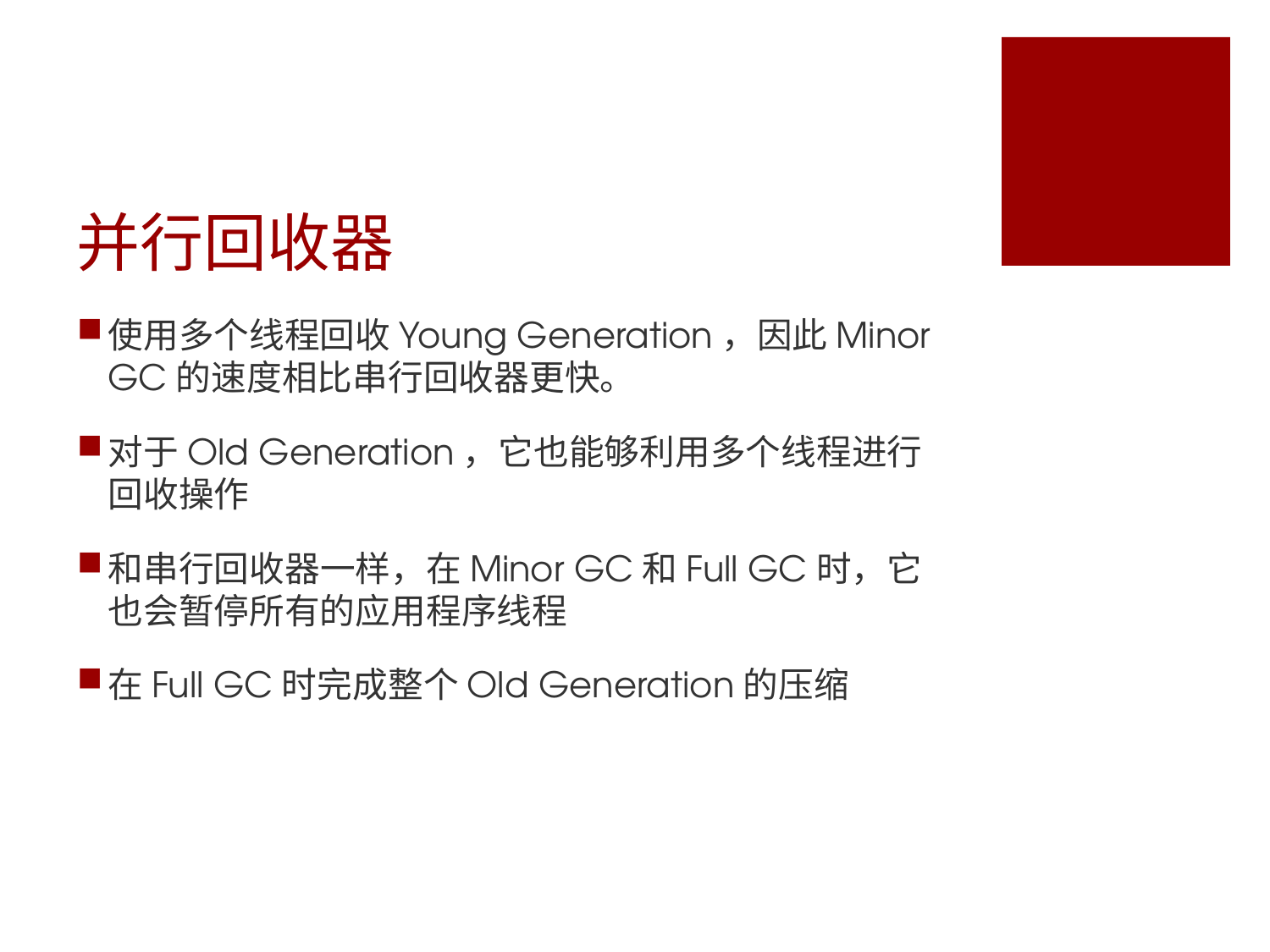

# 并行回收器
使用多个线程回收Young Generation，因此Minor GC的速度相比串行回收器更快。
对于Old Generation，它也能够利用多个线程进行回收操作
和串行回收器一样，在Minor GC和Full GC时，它也会暂停所有的应用程序线程
在Full GC时完成整个Old Generation的压缩